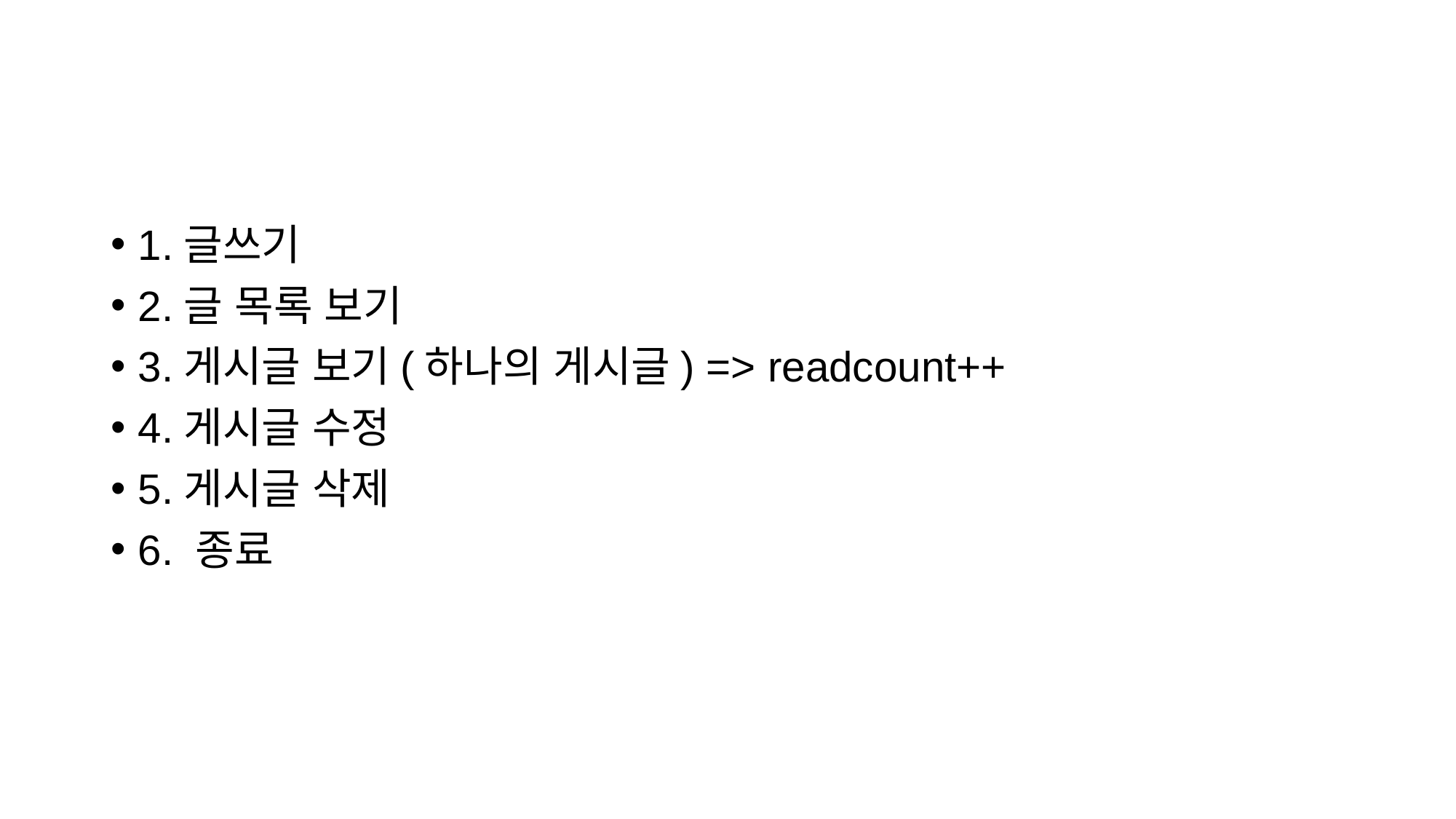

#
1.글쓰기
2.글 목록 보기
3.게시글 보기(하나의 게시글) => readcount++
4.게시글 수정
5.게시글 삭제
6. 종료